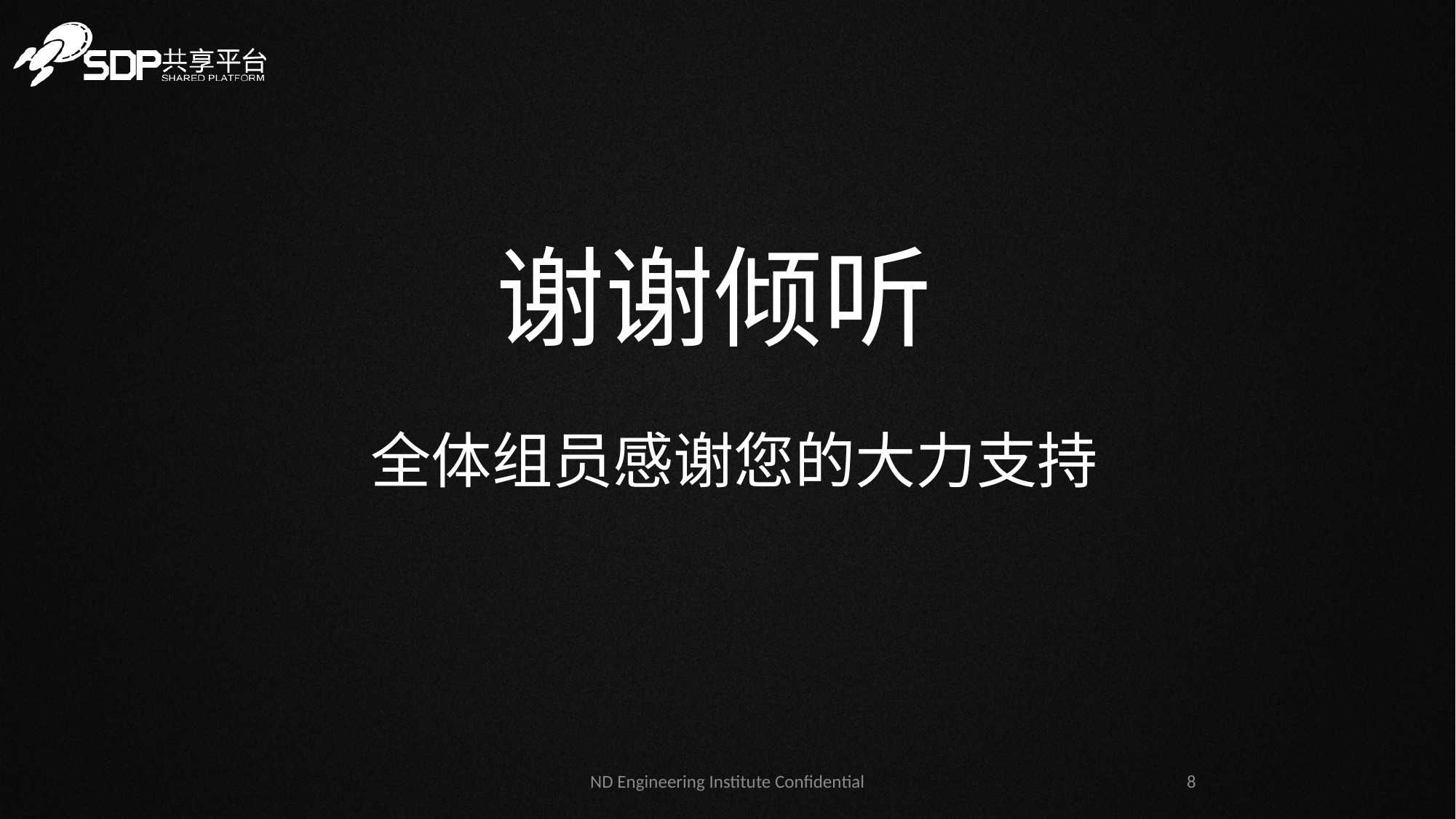

谢谢倾听
全体组员感谢您的大力支持
ND Engineering Institute Confidential
8